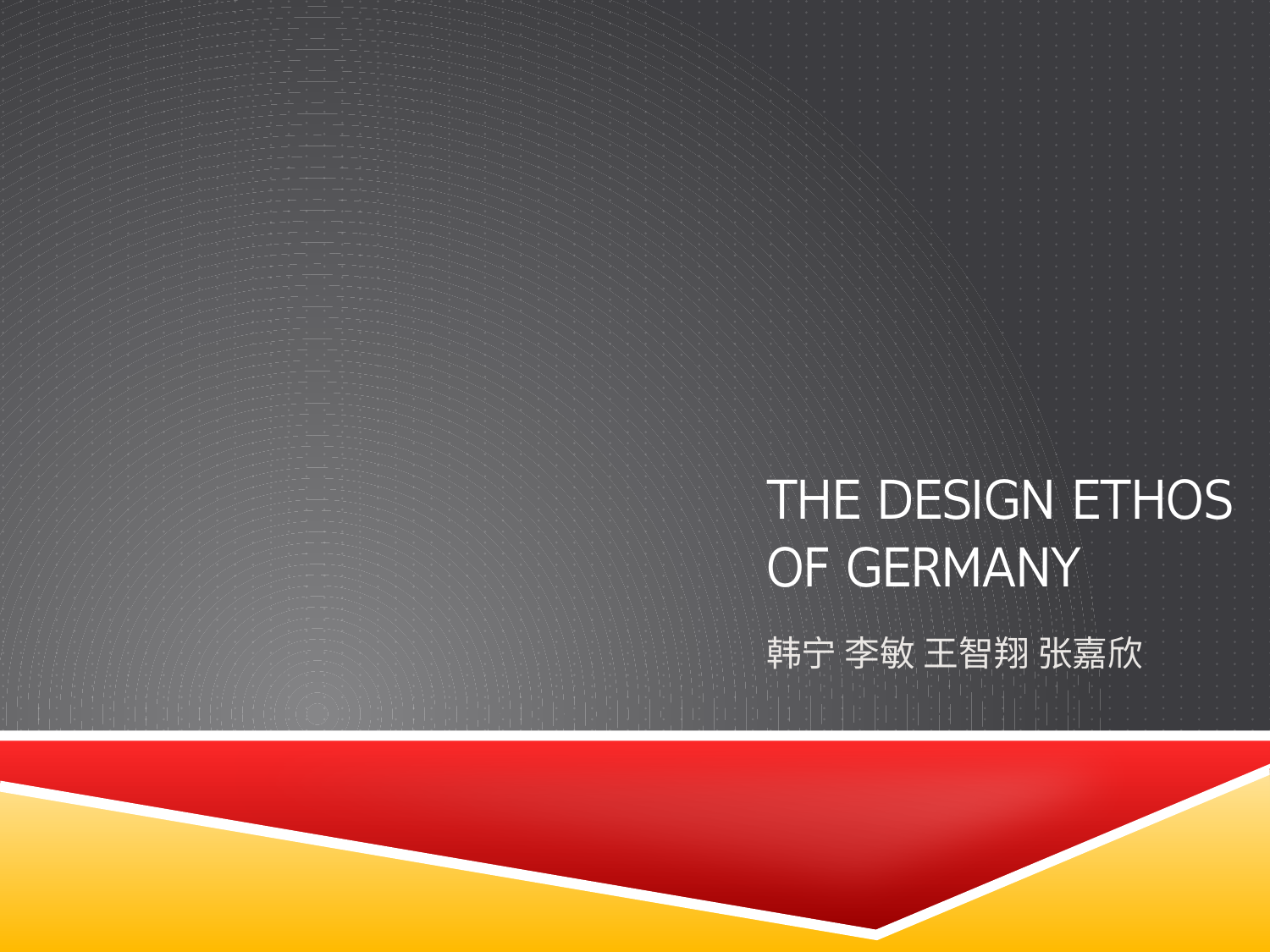

# The DESIGN ethos OF GERMANY
韩宁 李敏 王智翔 张嘉欣